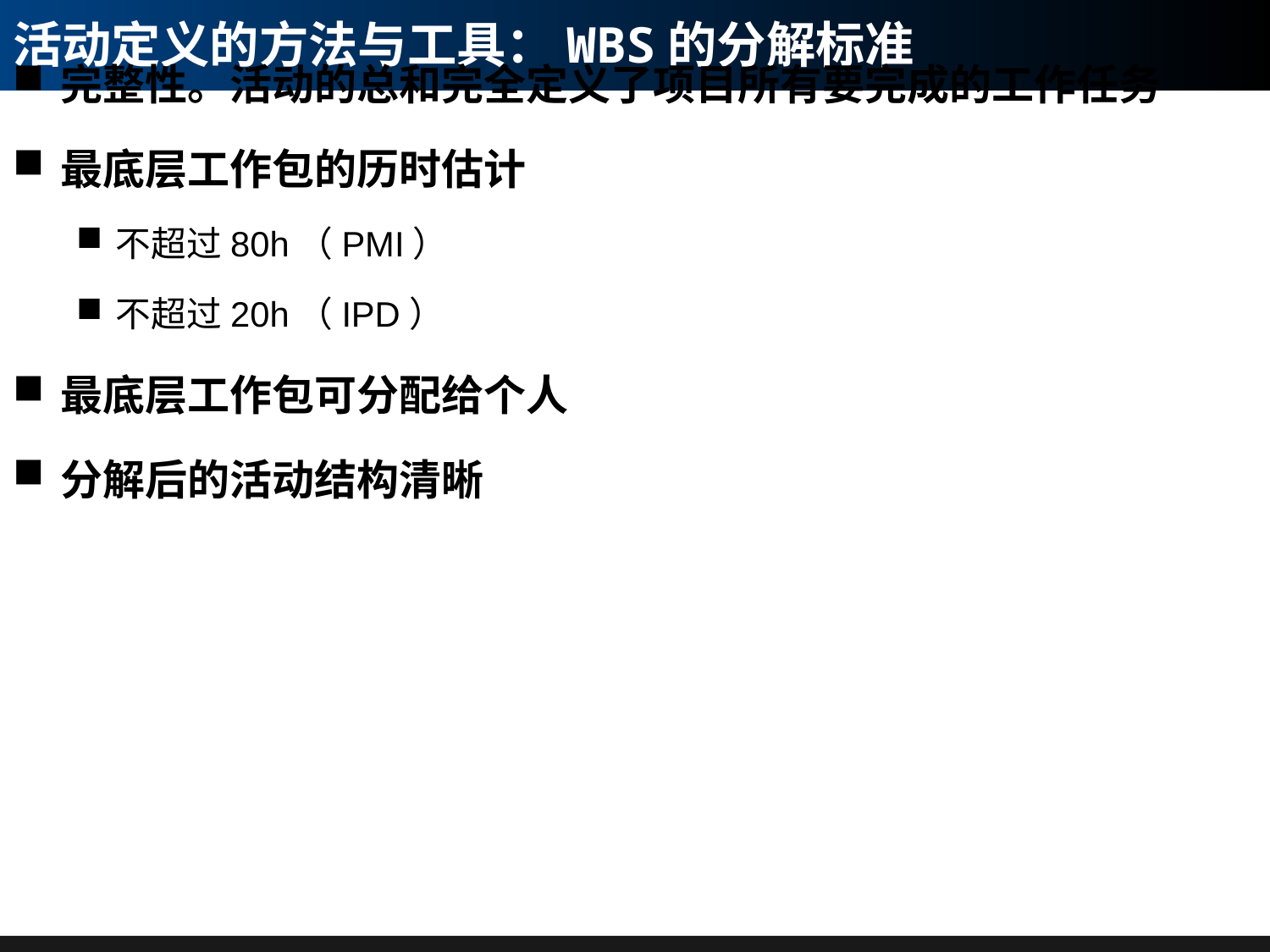

# 活动定义的方法与工具：WBS的分解标准
完整性。活动的总和完全定义了项目所有要完成的工作任务
最底层工作包的历时估计
不超过80h（PMI）
不超过20h（IPD）
最底层工作包可分配给个人
分解后的活动结构清晰